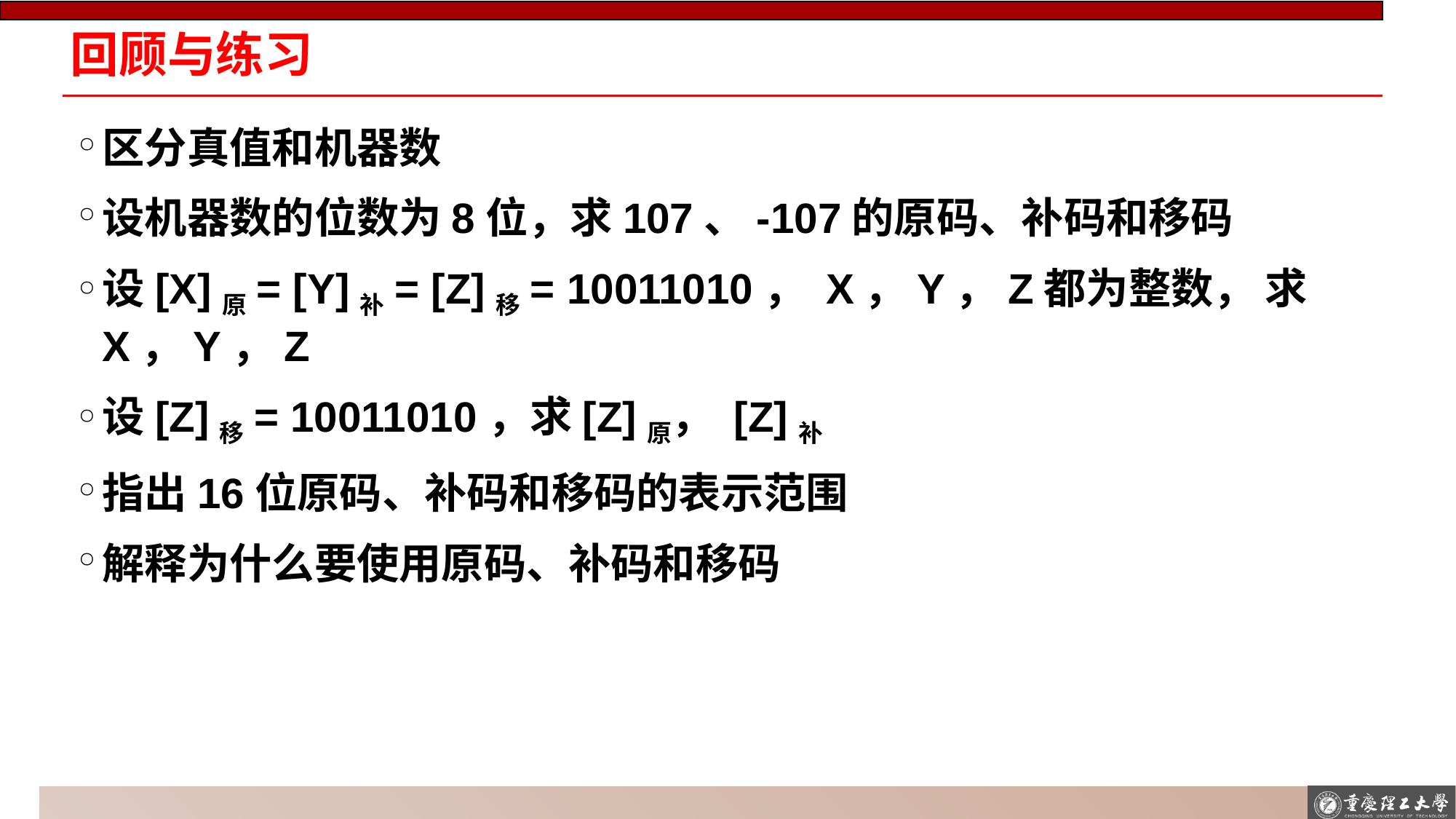

# 回顾与练习
区分真值和机器数
设机器数的位数为8位，求107、-107的原码、补码和移码
设[X]原= [Y]补= [Z]移= 10011010， X，Y，Z都为整数， 求X，Y，Z
设[Z]移= 10011010，求[Z]原， [Z]补
指出16位原码、补码和移码的表示范围
解释为什么要使用原码、补码和移码